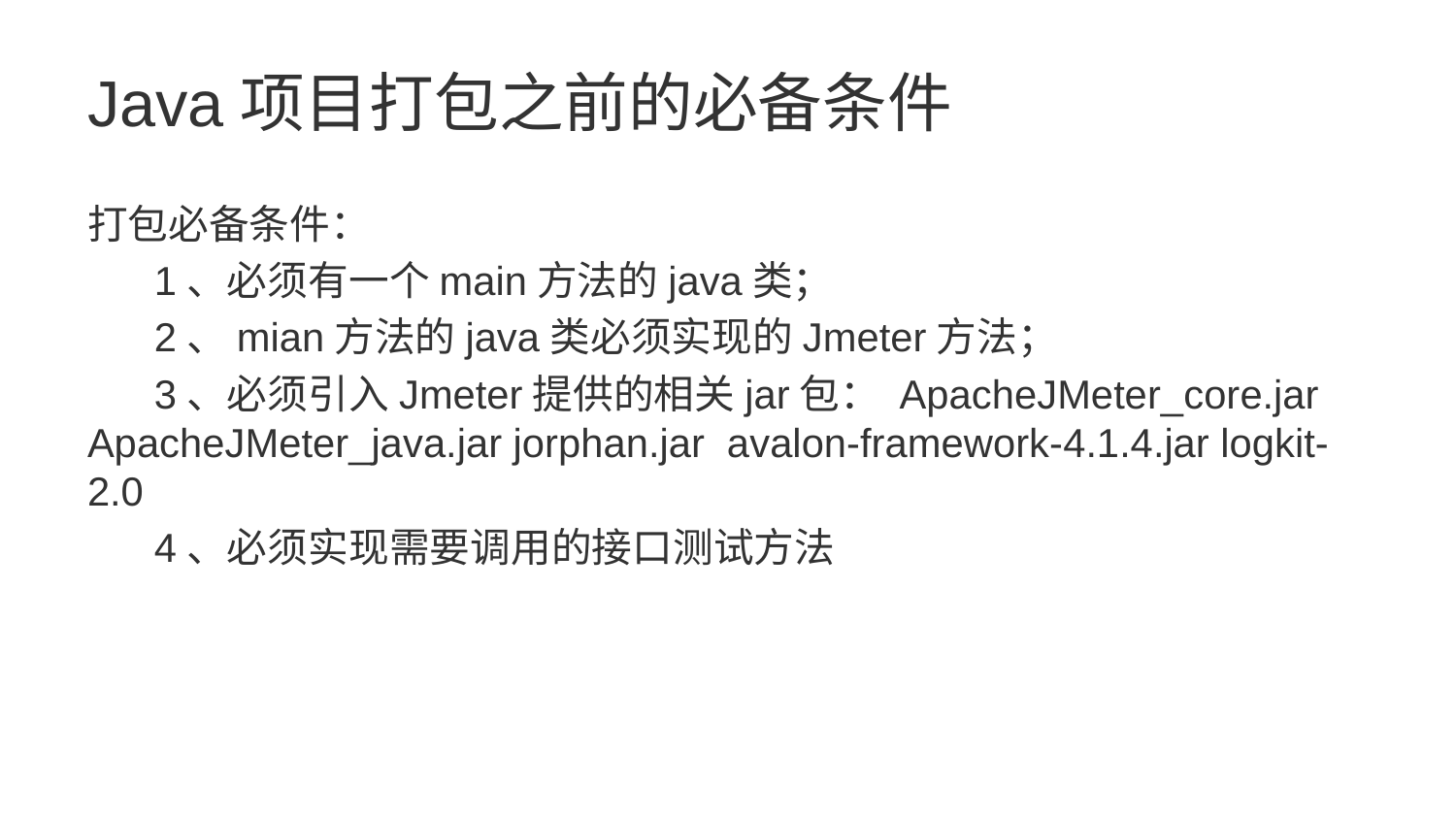

# Java项目打包之前的必备条件
打包必备条件：
      1、必须有一个main方法的java类；
      2、mian方法的java类必须实现的Jmeter方法；
      3、必须引入Jmeter提供的相关jar包： ApacheJMeter_core.jar ApacheJMeter_java.jar jorphan.jar  avalon-framework-4.1.4.jar logkit-2.0
      4、必须实现需要调用的接口测试方法